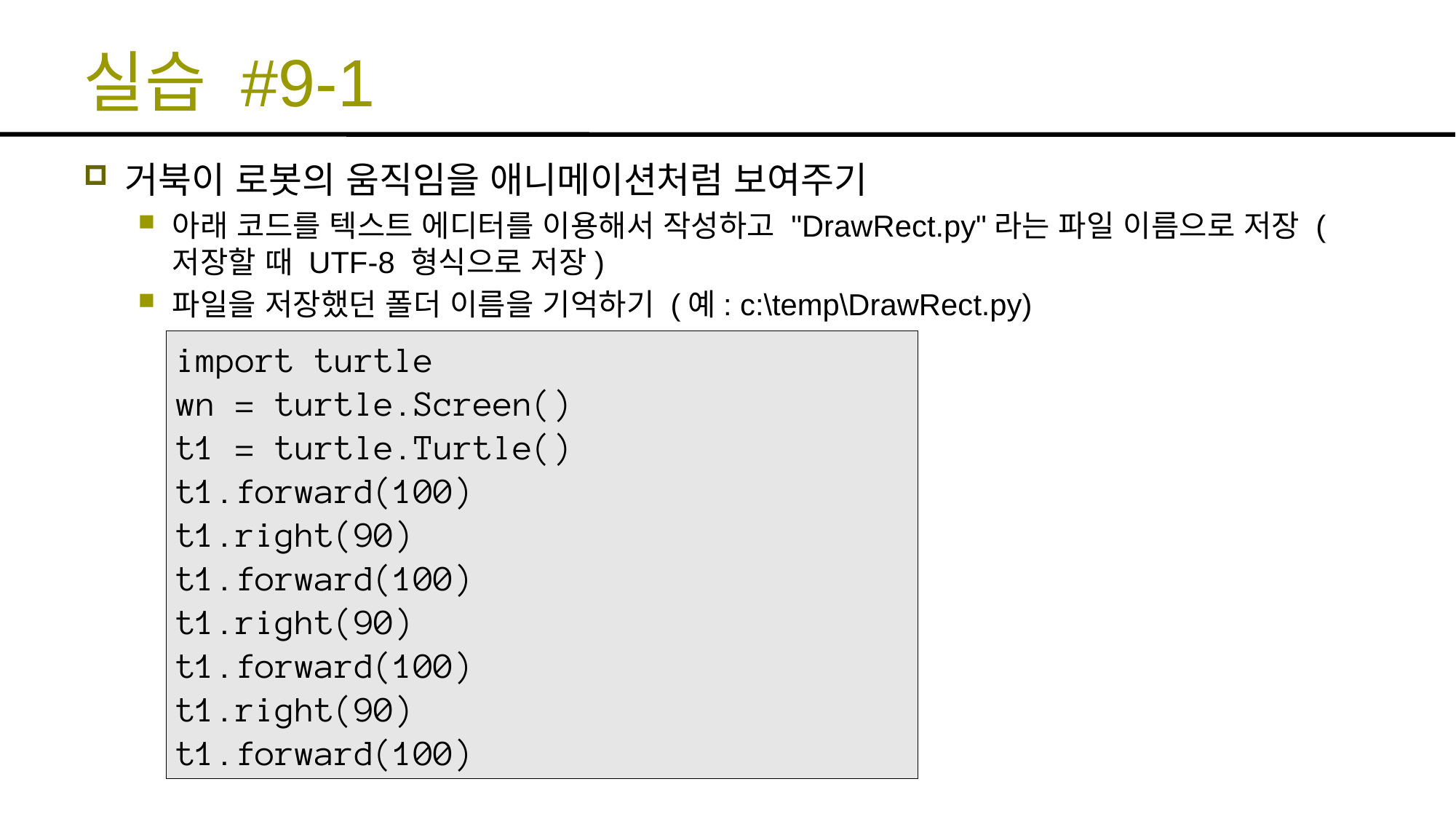

# 실습 #9-1
거북이 로봇의 움직임을 애니메이션처럼 보여주기
아래 코드를 텍스트 에디터를 이용해서 작성하고 "DrawRect.py"라는 파일 이름으로 저장 (저장할 때 UTF-8 형식으로 저장)
파일을 저장했던 폴더 이름을 기억하기 (예: c:\temp\DrawRect.py)

import turtle
wn = turtle.Screen()
t1 = turtle.Turtle()
t1.forward(100)
t1.right(90)
t1.forward(100)
t1.right(90)
t1.forward(100)
t1.right(90)
t1.forward(100)